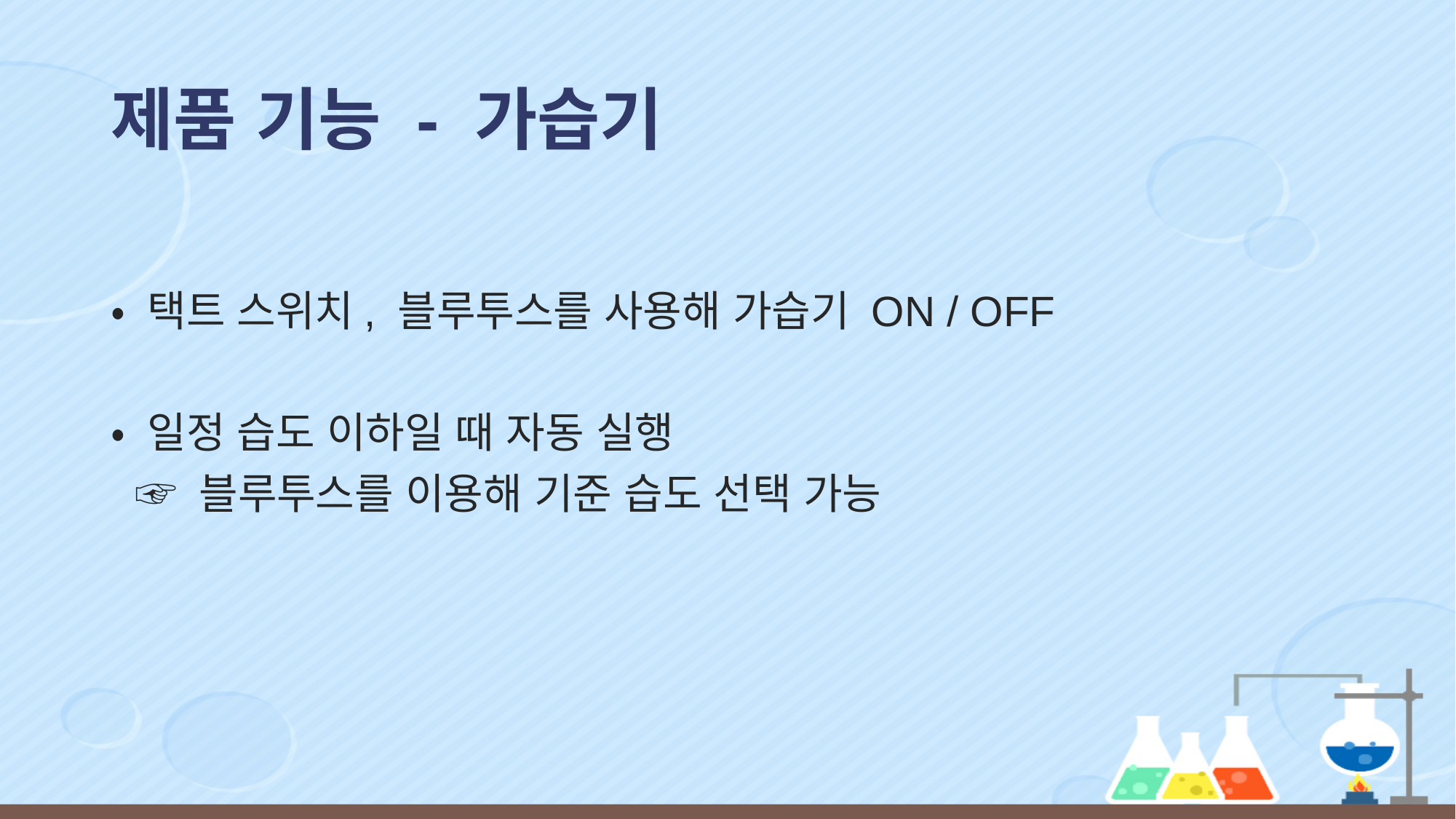

# 제품 기능 - 가습기

• 택트 스위치, 블루투스를 사용해 가습기 ON / OFF

• 일정 습도 이하일 때 자동 실행
  ☞ 블루투스를 이용해 기준 습도 선택 가능